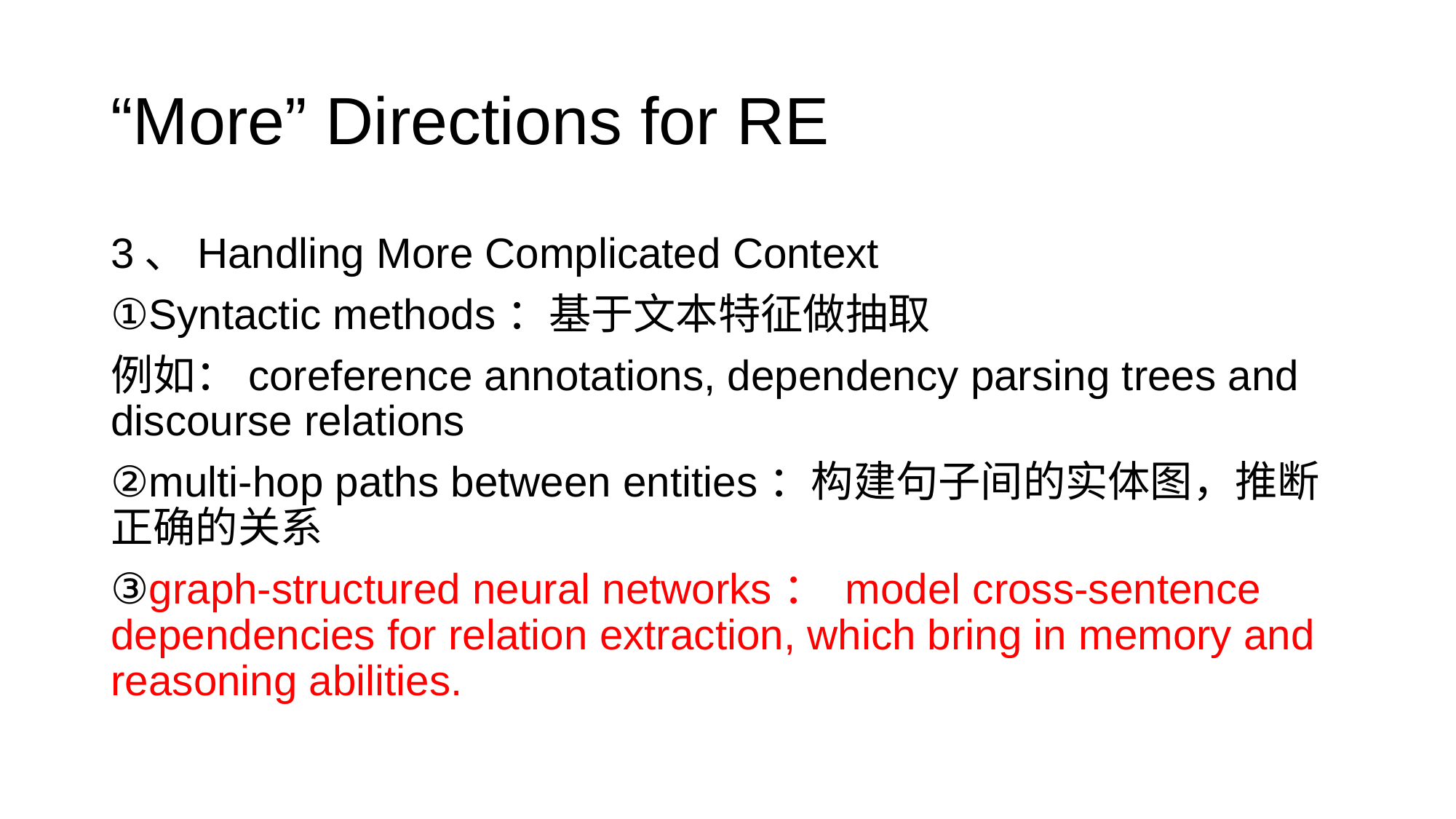

# “More” Directions for RE
3、Handling More Complicated Context
①Syntactic methods：基于文本特征做抽取
例如：coreference annotations, dependency parsing trees and discourse relations
②multi-hop paths between entities：构建句子间的实体图，推断正确的关系
③graph-structured neural networks： model cross-sentence dependencies for relation extraction, which bring in memory and reasoning abilities.